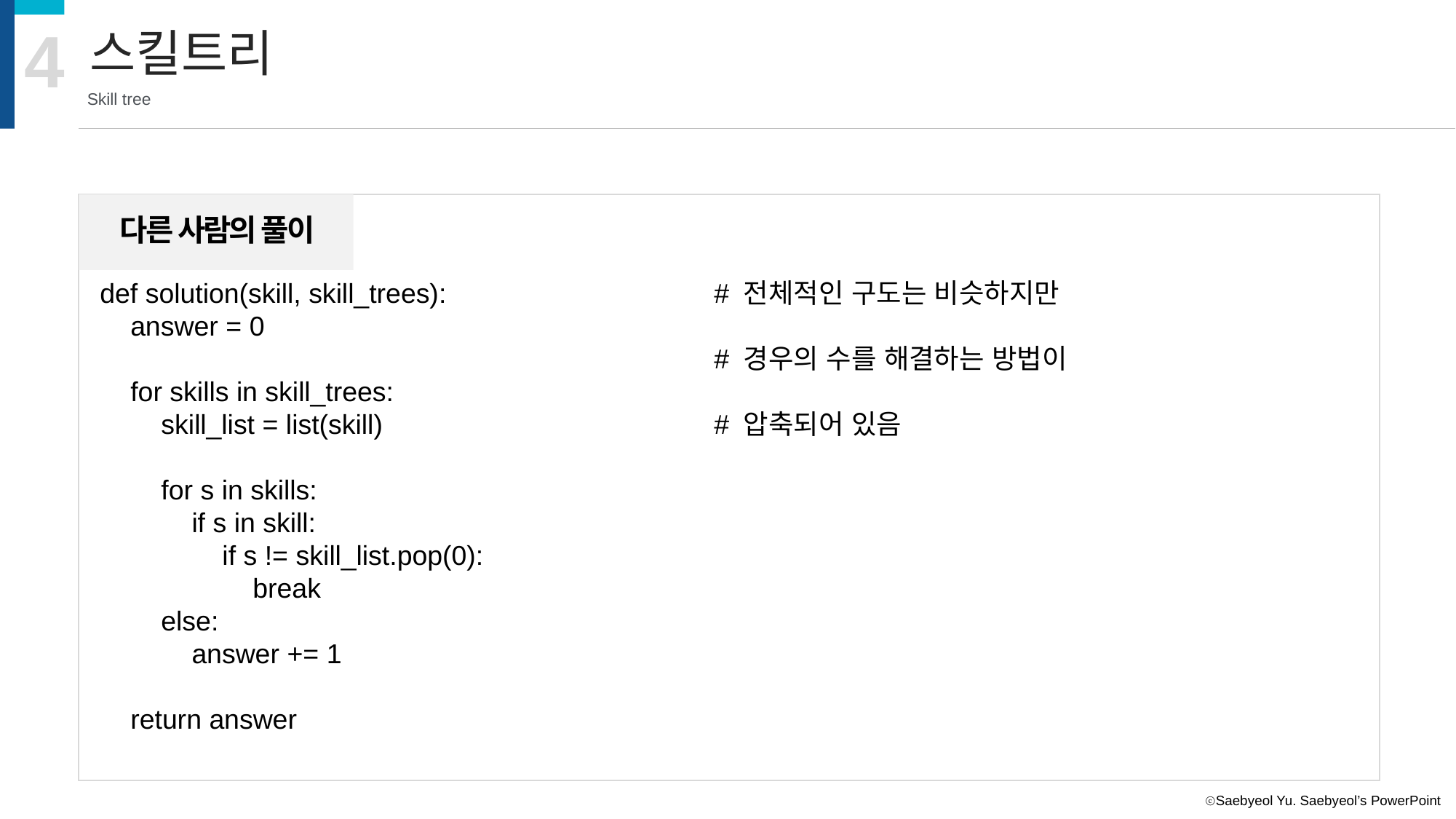

4
스킬트리
Skill tree

다른 사람의 풀이
def solution(skill, skill_trees):
    answer = 0

    for skills in skill_trees:
        skill_list = list(skill)

        for s in skills:
            if s in skill:
                if s != skill_list.pop(0):
                    break
        else:
            answer += 1

    return answer
# 전체적인 구도는 비슷하지만

# 경우의 수를 해결하는 방법이

# 압축되어 있음